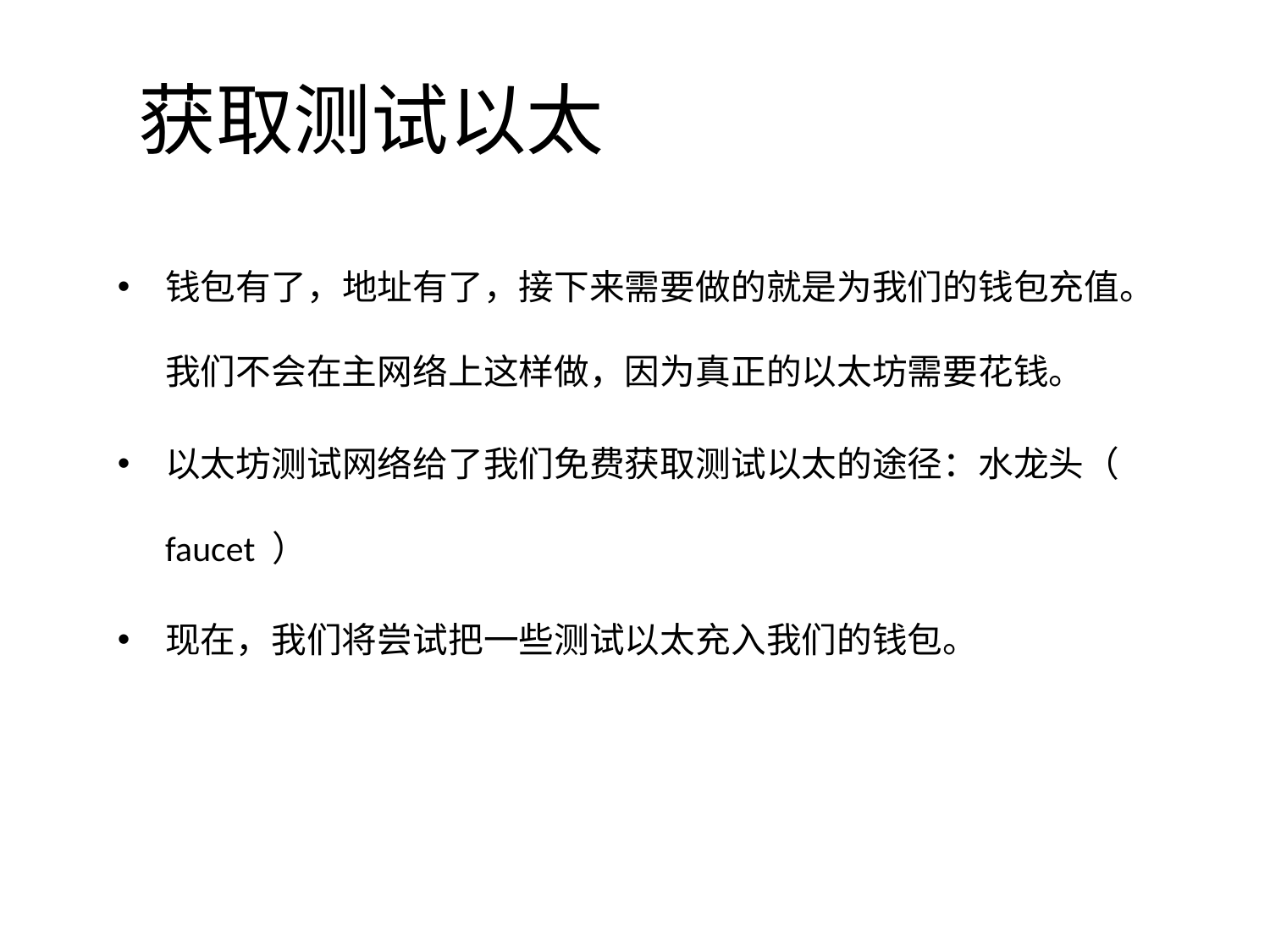

# 获取测试以太
钱包有了，地址有了，接下来需要做的就是为我们的钱包充值。我们不会在主网络上这样做，因为真正的以太坊需要花钱。
以太坊测试网络给了我们免费获取测试以太的途径：水龙头（ faucet ）
现在，我们将尝试把一些测试以太充入我们的钱包。